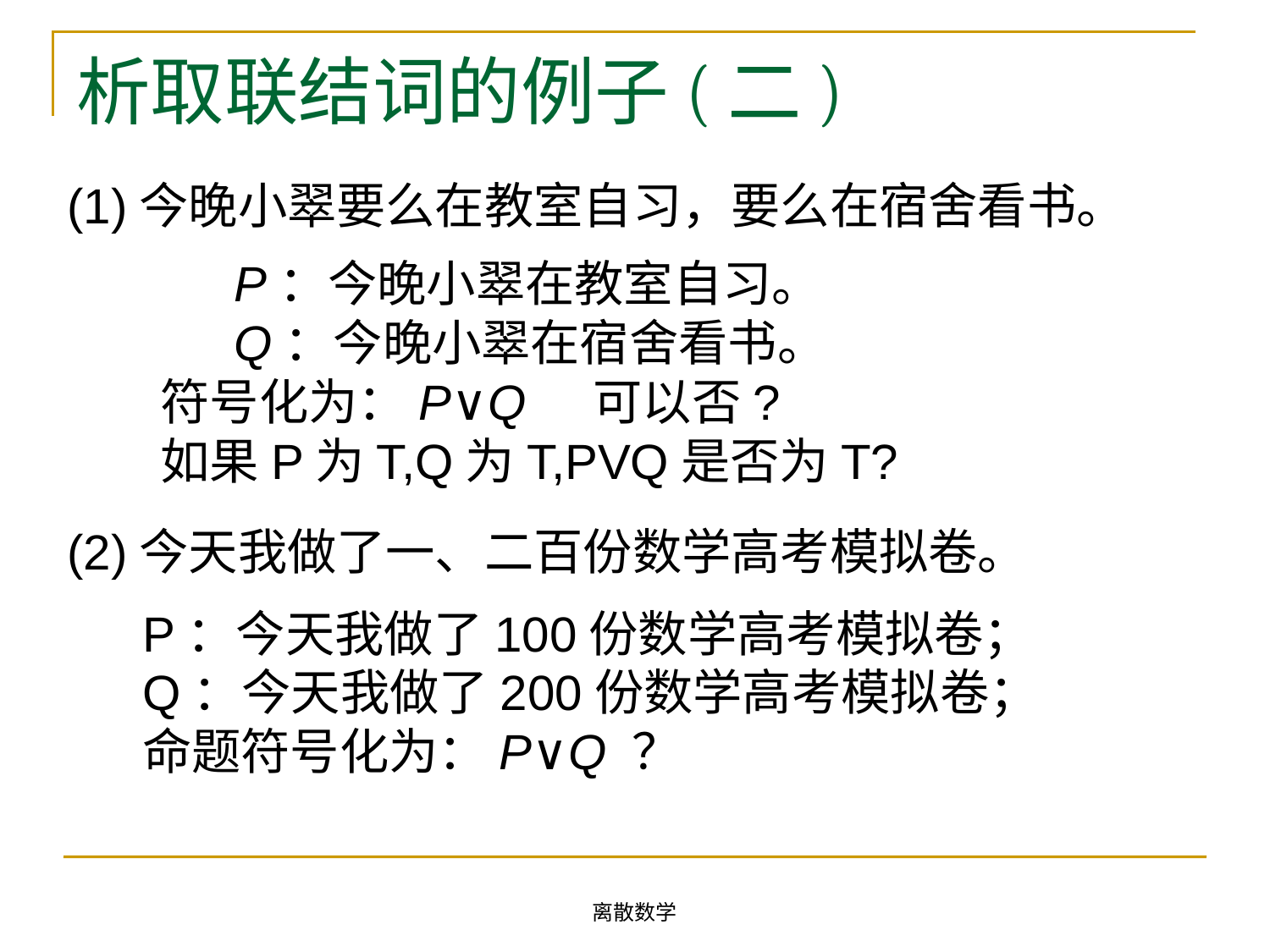

# 析取联结词的例子(二)
(1)今晚小翠要么在教室自习，要么在宿舍看书。

(2)今天我做了一、二百份数学高考模拟卷。

       P：今晚小翠在教室自习。
       Q：今晚小翠在宿舍看书。
 符号化为：P∨Q    可以否?
 如果P为T,Q为T,PVQ是否为T?
P：今天我做了100份数学高考模拟卷；
Q：今天我做了200份数学高考模拟卷；
命题符号化为：P∨Q ？

25
离散数学